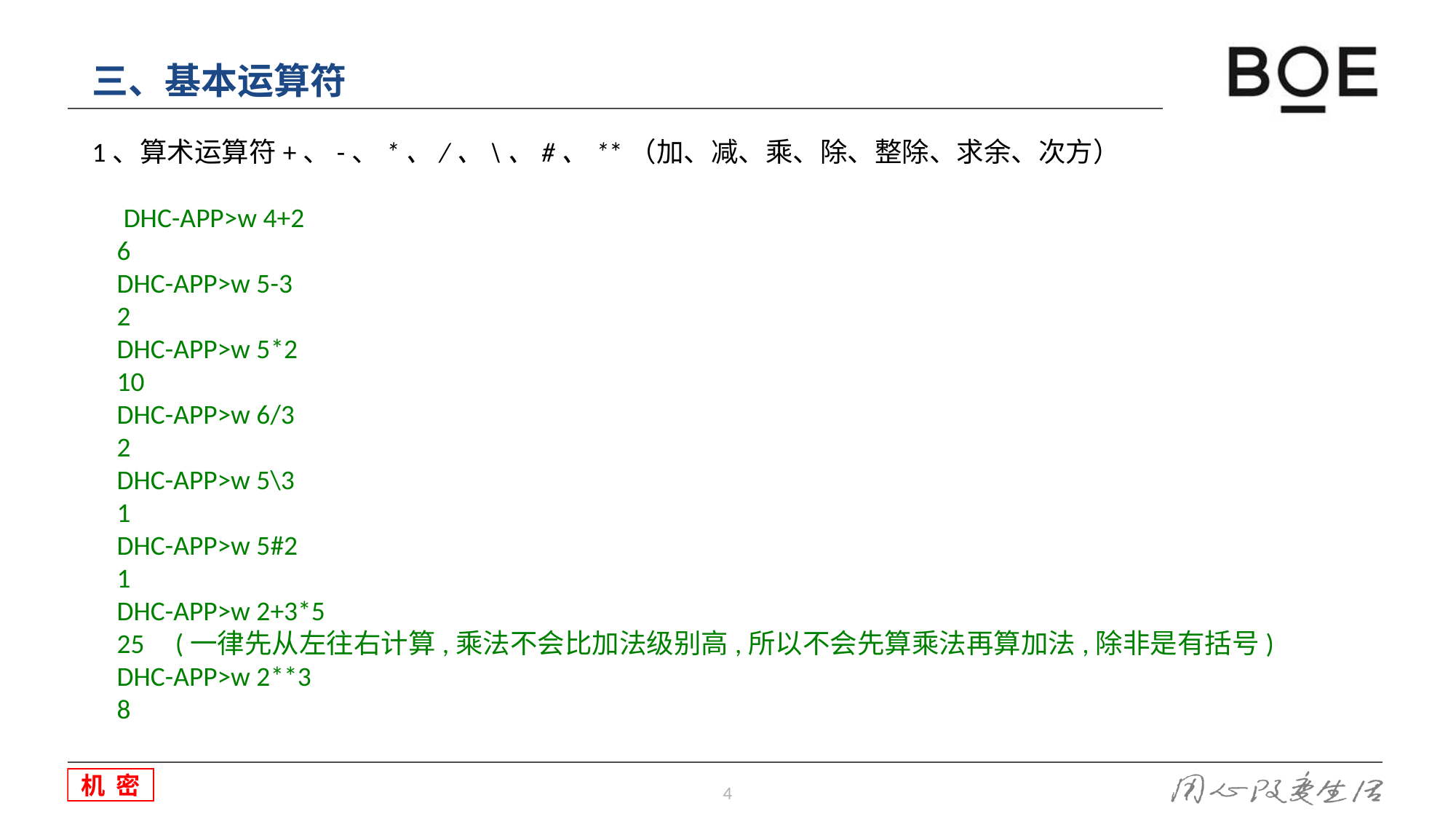

三、基本运算符
1、算术运算符+、-、*、/、\、#、**（加、减、乘、除、整除、求余、次方）
    DHC-APP>w 4+2
    6
    DHC-APP>w 5-3
    2
    DHC-APP>w 5*2
    10
    DHC-APP>w 6/3
    2
    DHC-APP>w 5\3
    1
    DHC-APP>w 5#2
    1
    DHC-APP>w 2+3*5
    25     (一律先从左往右计算,乘法不会比加法级别高,所以不会先算乘法再算加法,除非是有括号)
    DHC-APP>w 2**3
    8
4